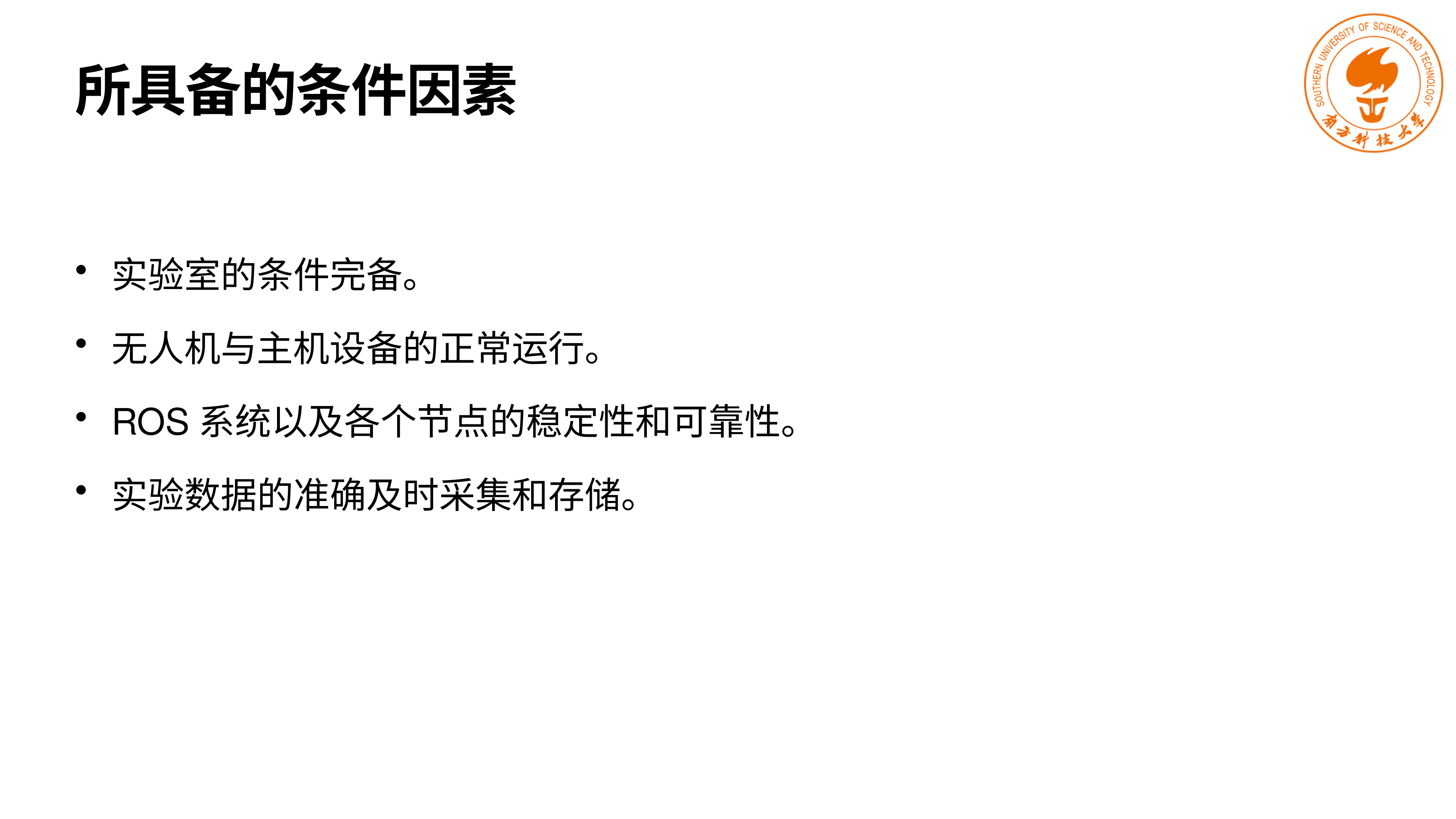

# 所具备的条件因素
实验室的条件完备。
无人机与主机设备的正常运行。
ROS系统以及各个节点的稳定性和可靠性。
实验数据的准确及时采集和存储。